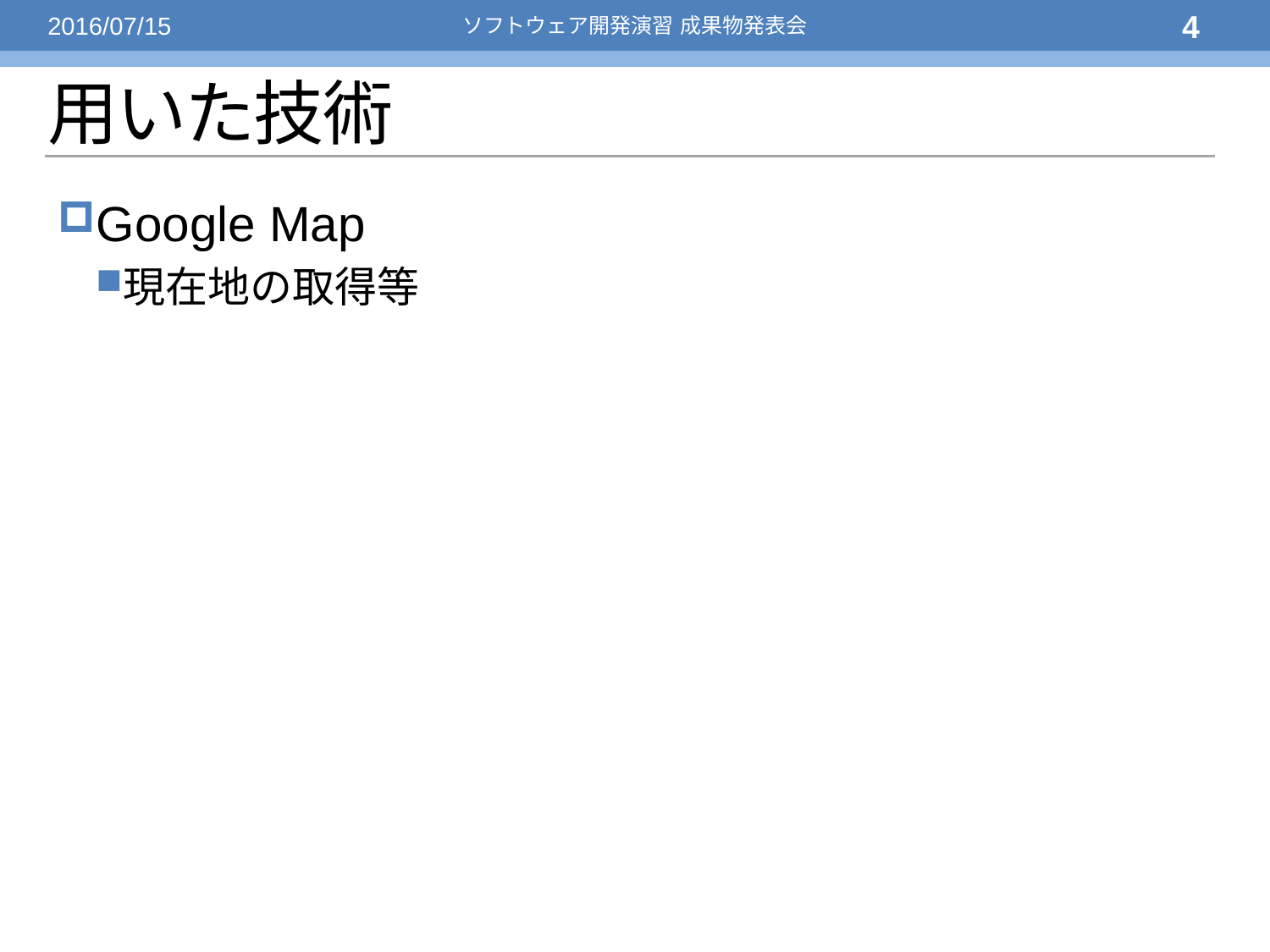

2016/07/15
ソフトウェア開発演習 成果物発表会
4
# 用いた技術
Google Map
現在地の取得等